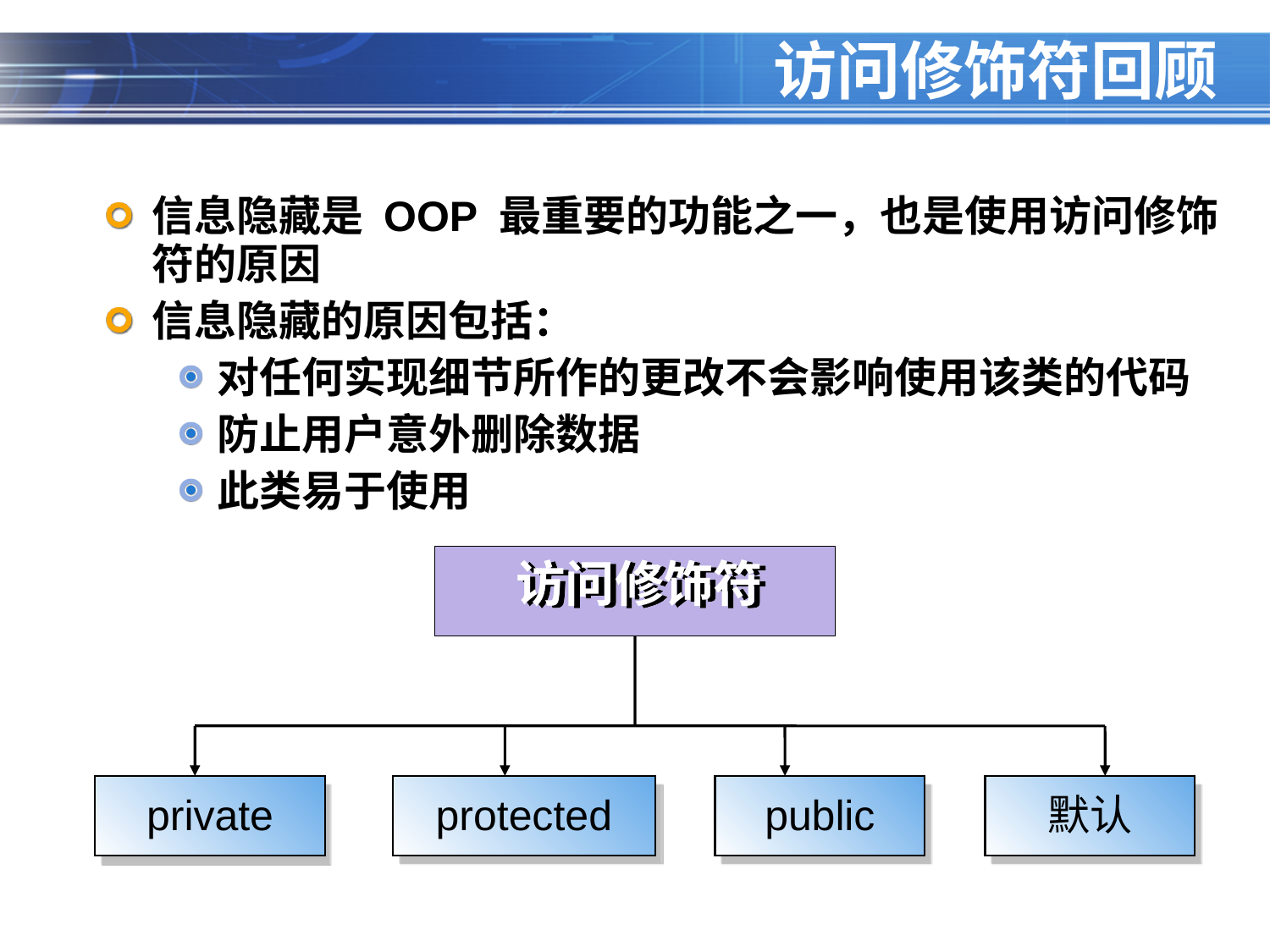

# 访问修饰符回顾
信息隐藏是 OOP 最重要的功能之一，也是使用访问修饰符的原因
信息隐藏的原因包括：
对任何实现细节所作的更改不会影响使用该类的代码
防止用户意外删除数据
此类易于使用
       访问修饰符

访问修饰符

private

protected

public

默认